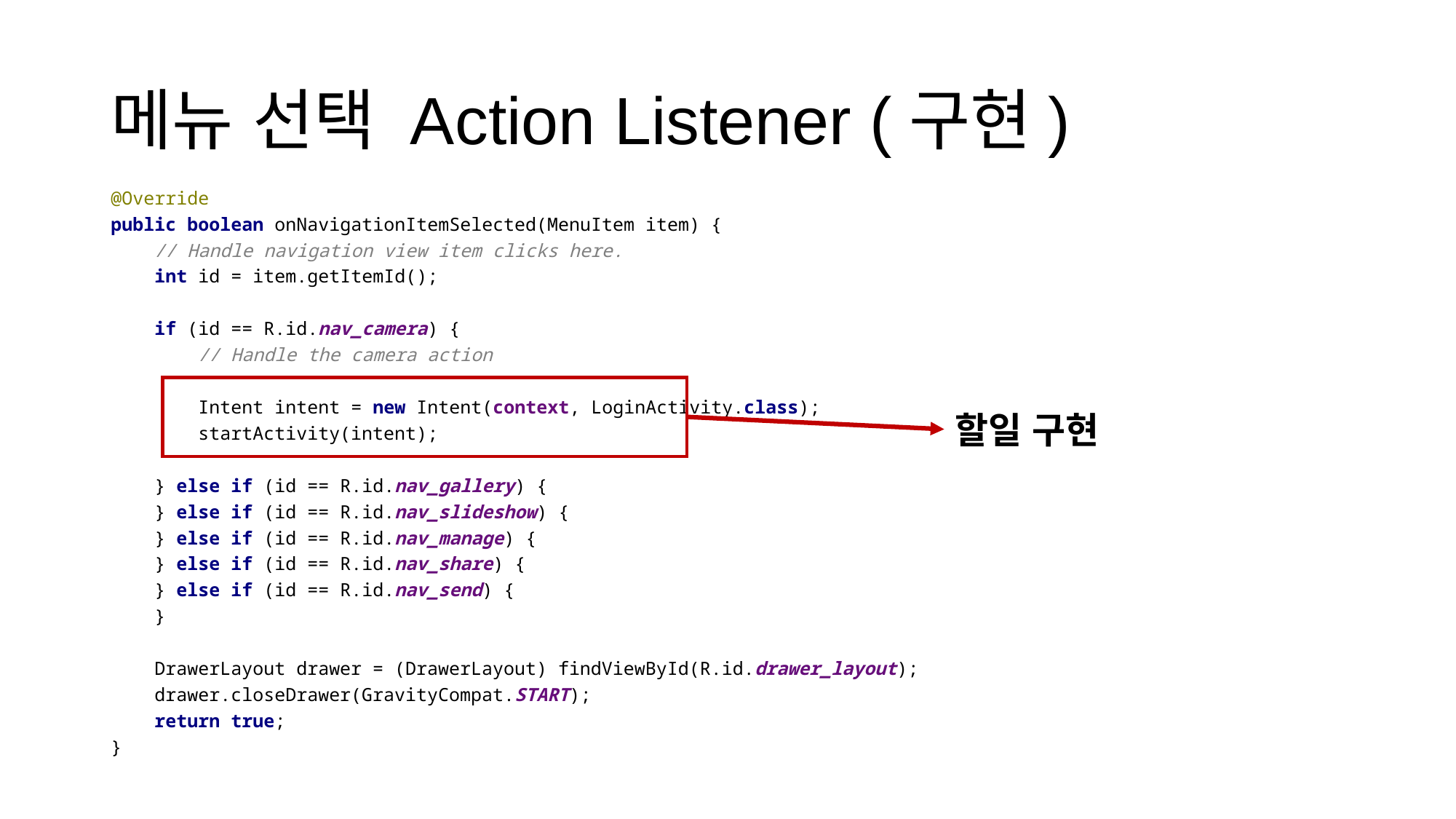

# 메뉴 선택 Action Listener (구현)
@Override
public boolean onNavigationItemSelected(MenuItem item) {
    // Handle navigation view item clicks here.
    int id = item.getItemId();
    if (id == R.id.nav_camera) {
        // Handle the camera action
        Intent intent = new Intent(context, LoginActivity.class);
        startActivity(intent);
    } else if (id == R.id.nav_gallery) {
    } else if (id == R.id.nav_slideshow) {
    } else if (id == R.id.nav_manage) {
    } else if (id == R.id.nav_share) {
    } else if (id == R.id.nav_send) {
    }
    DrawerLayout drawer = (DrawerLayout) findViewById(R.id.drawer_layout);
    drawer.closeDrawer(GravityCompat.START);
    return true;
}

할일 구현